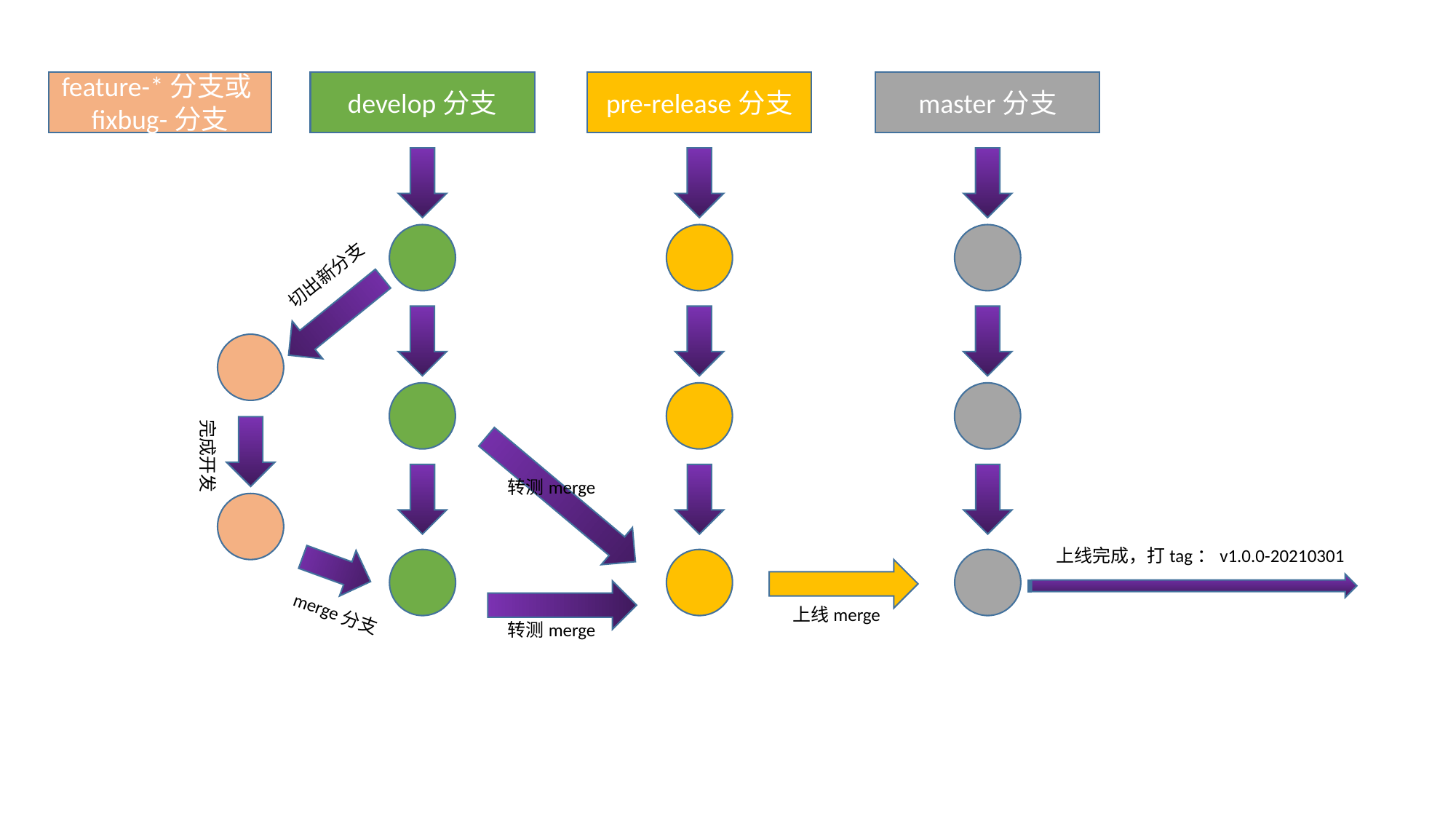

feature-*分支或fixbug-分支
develop分支
pre-release分支
master分支

切出新分支

完成开发

转测merge

上线完成，打tag：v1.0.0-20210301

merge分支
上线merge
转测merge